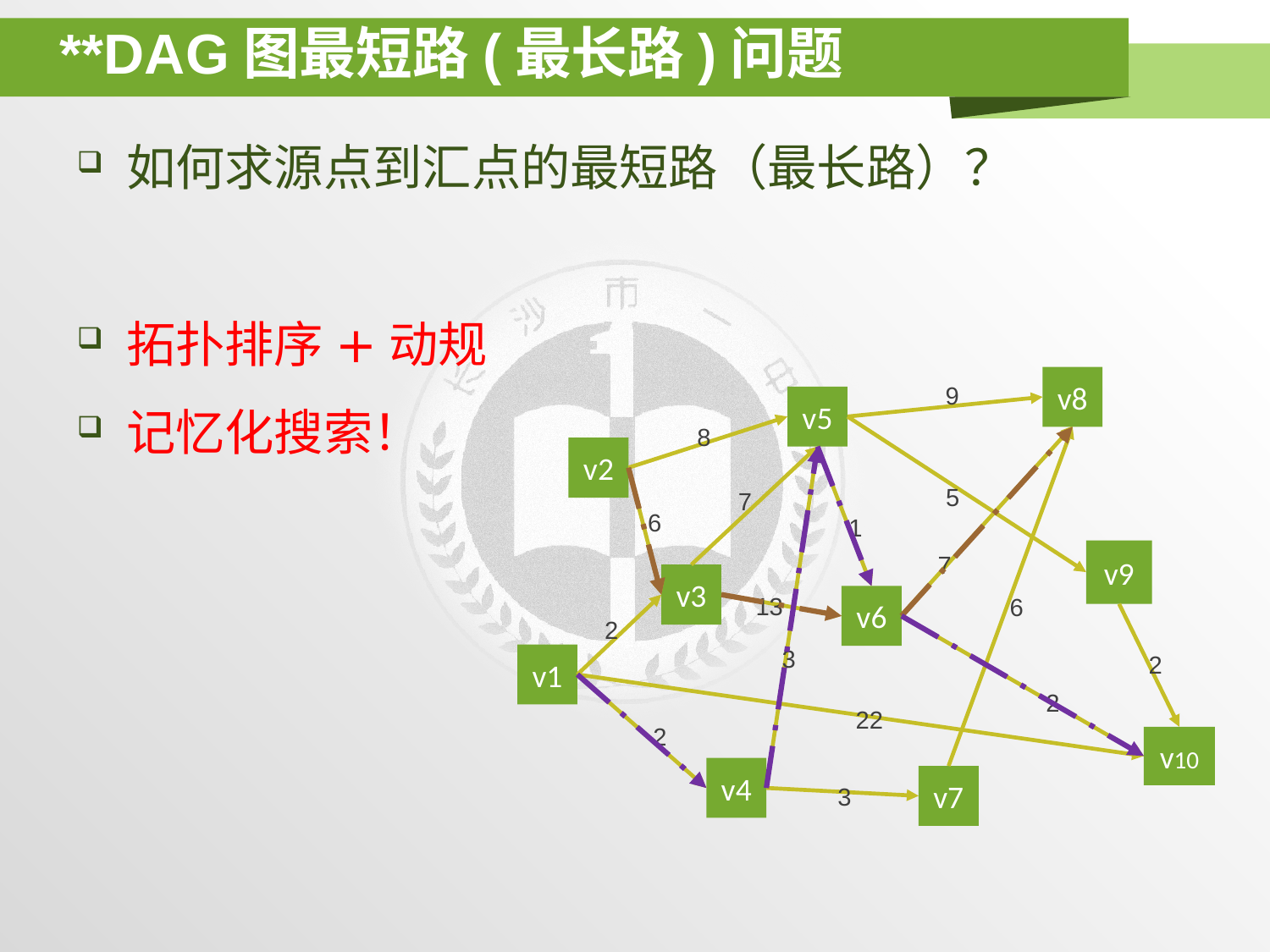

# **DAG图最短路(最长路)问题
如何求源点到汇点的最短路（最长路）？

拓扑排序+动规
记忆化搜索！
9
v8
v5
8
v2
5
7
6
1
7
v9
v3
13
6
v6
2
3
2
v1
2
22
2
v10
v4
v7
3